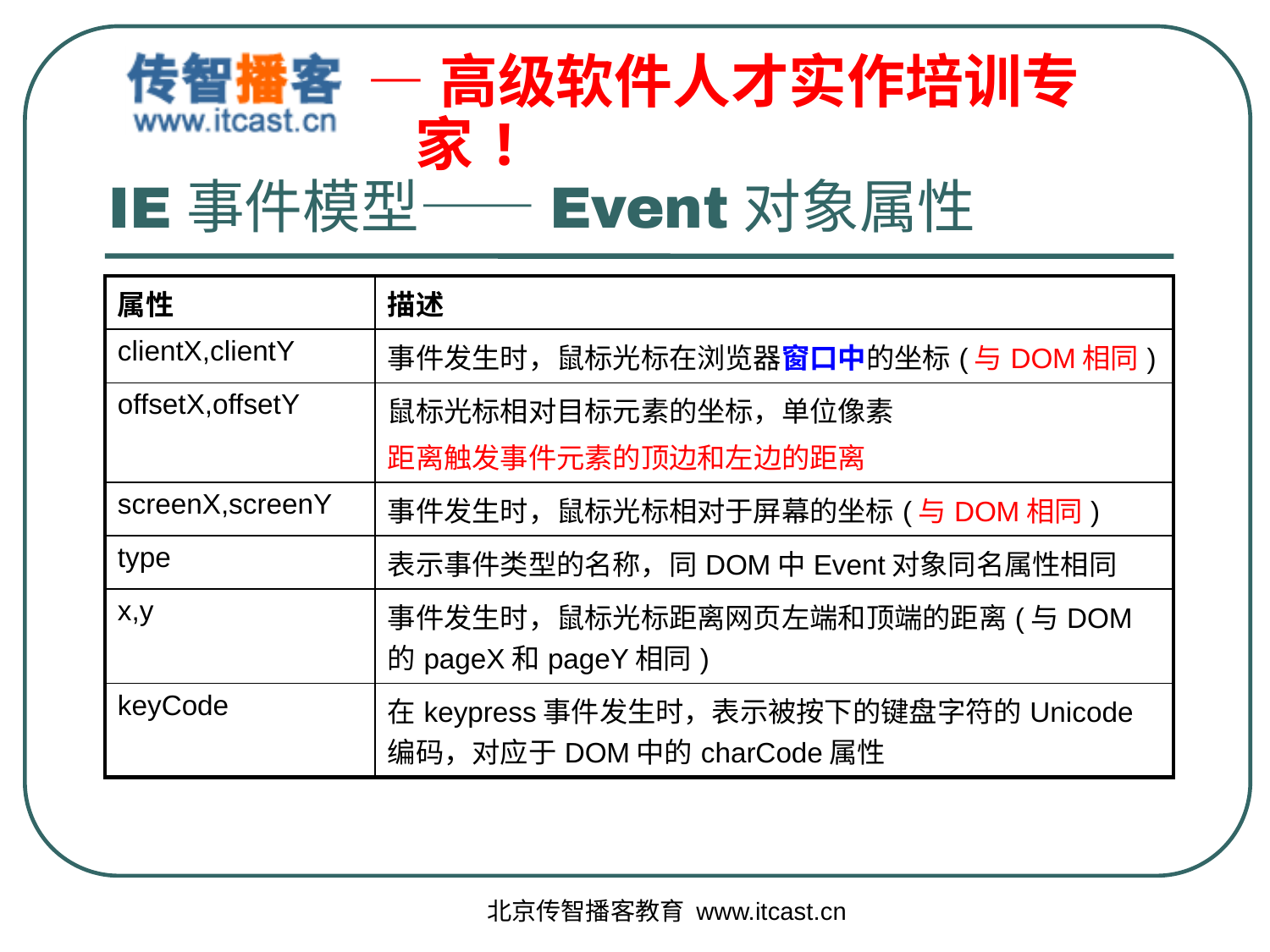

# IE事件模型——Event对象属性
| 属性 | 描述 |
| --- | --- |
| clientX,clientY | 事件发生时，鼠标光标在浏览器窗口中的坐标(与DOM相同) |
| offsetX,offsetY | 鼠标光标相对目标元素的坐标，单位像素 距离触发事件元素的顶边和左边的距离 |
| screenX,screenY | 事件发生时，鼠标光标相对于屏幕的坐标(与DOM相同) |
| type | 表示事件类型的名称，同DOM中Event对象同名属性相同 |
| x,y | 事件发生时，鼠标光标距离网页左端和顶端的距离(与DOM的pageX和pageY相同) |
| keyCode | 在keypress事件发生时，表示被按下的键盘字符的Unicode编码，对应于DOM中的charCode属性 |